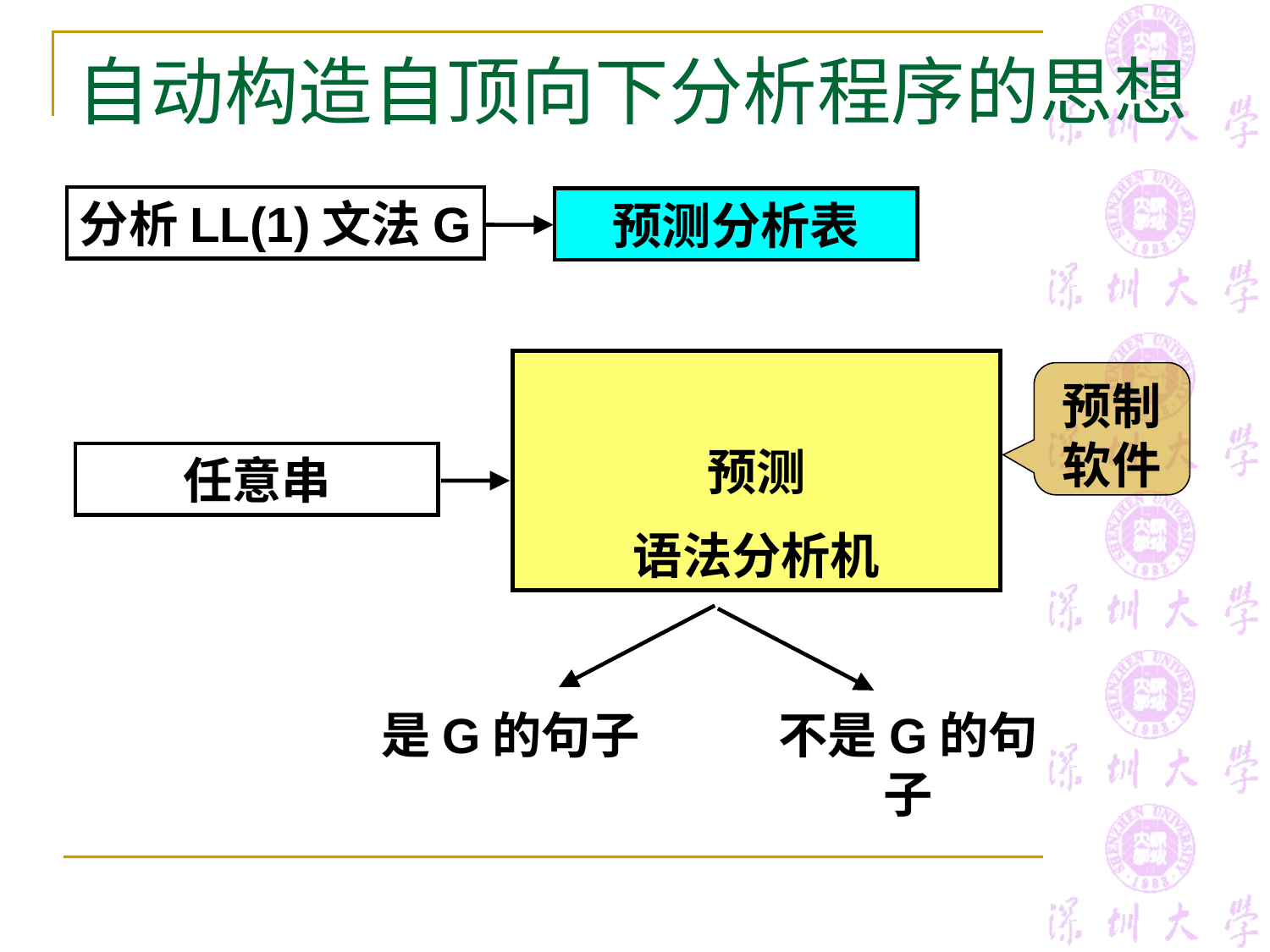

# 自动构造自顶向下分析程序的思想
分析LL(1)文法G

预测分析表

预测
语法分析机
预制软件
任意串

不是G的句子
是G的句子